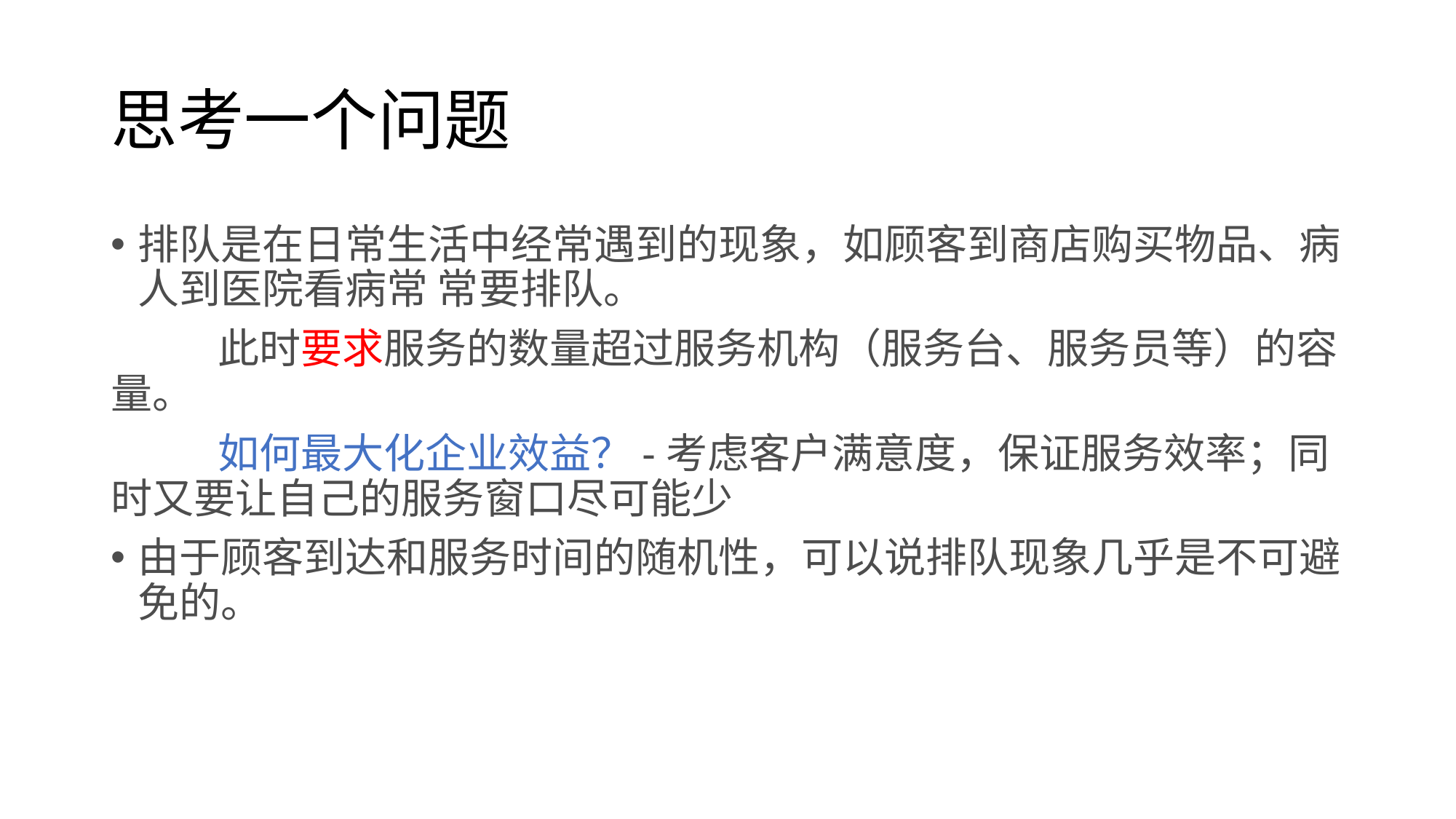

# 思考一个问题
排队是在日常生活中经常遇到的现象，如顾客到商店购买物品、病人到医院看病常 常要排队。
	此时要求服务的数量超过服务机构（服务台、服务员等）的容量。
	如何最大化企业效益？-考虑客户满意度，保证服务效率；同时又要让自己的服务窗口尽可能少
由于顾客到达和服务时间的随机性，可以说排队现象几乎是不可避免的。